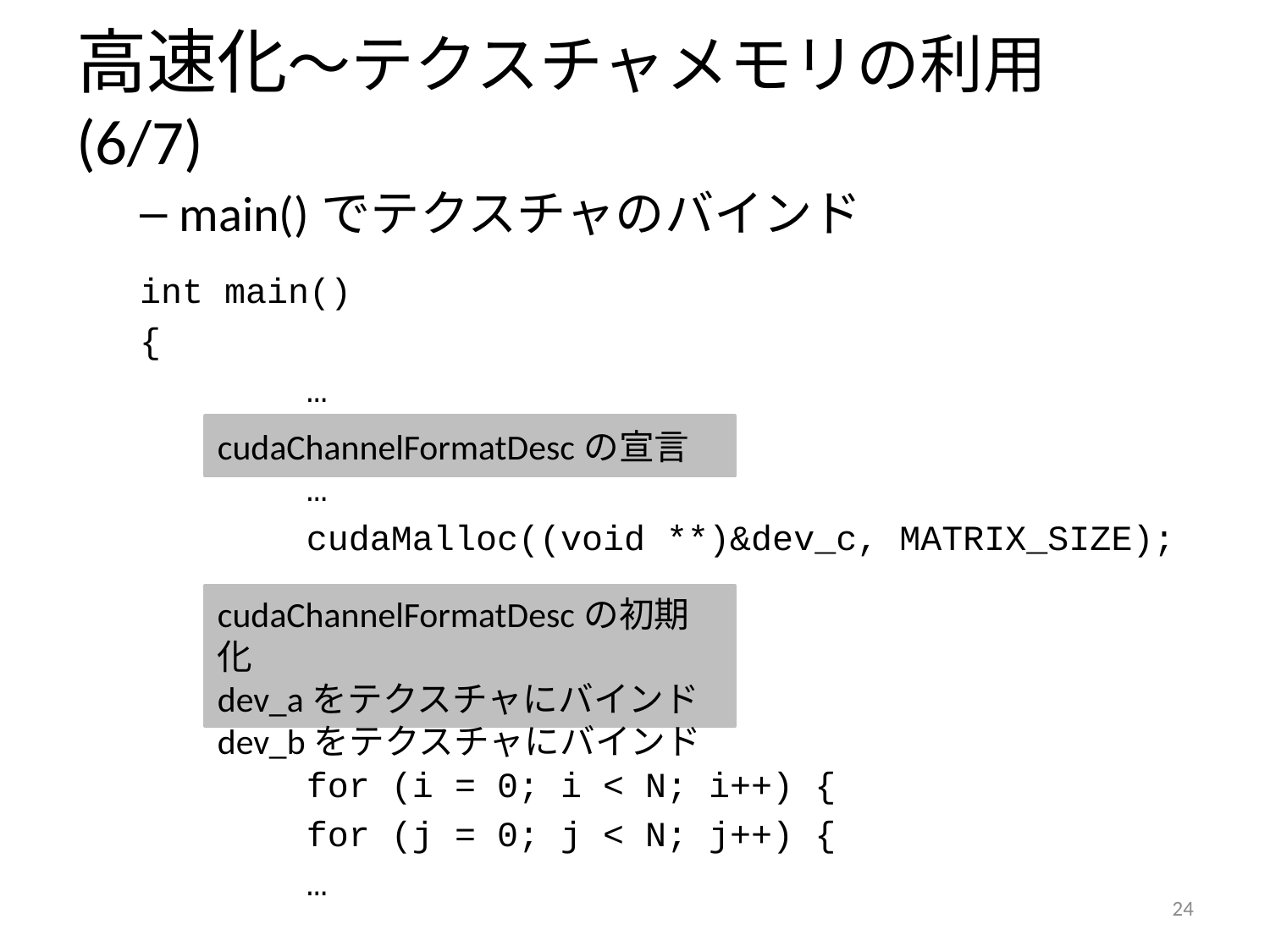

# 高速化～テクスチャメモリの利用 (6/7)
main()でテクスチャのバインド

int main()
{
		…

		…
		cudaMalloc((void **)&dev_c, MATRIX_SIZE);

		for (i = 0; i < N; i++) {
   	for (j = 0; j < N; j++) {
		…
cudaChannelFormatDescの宣言
cudaChannelFormatDescの初期化
dev_aをテクスチャにバインド
dev_bをテクスチャにバインド
24